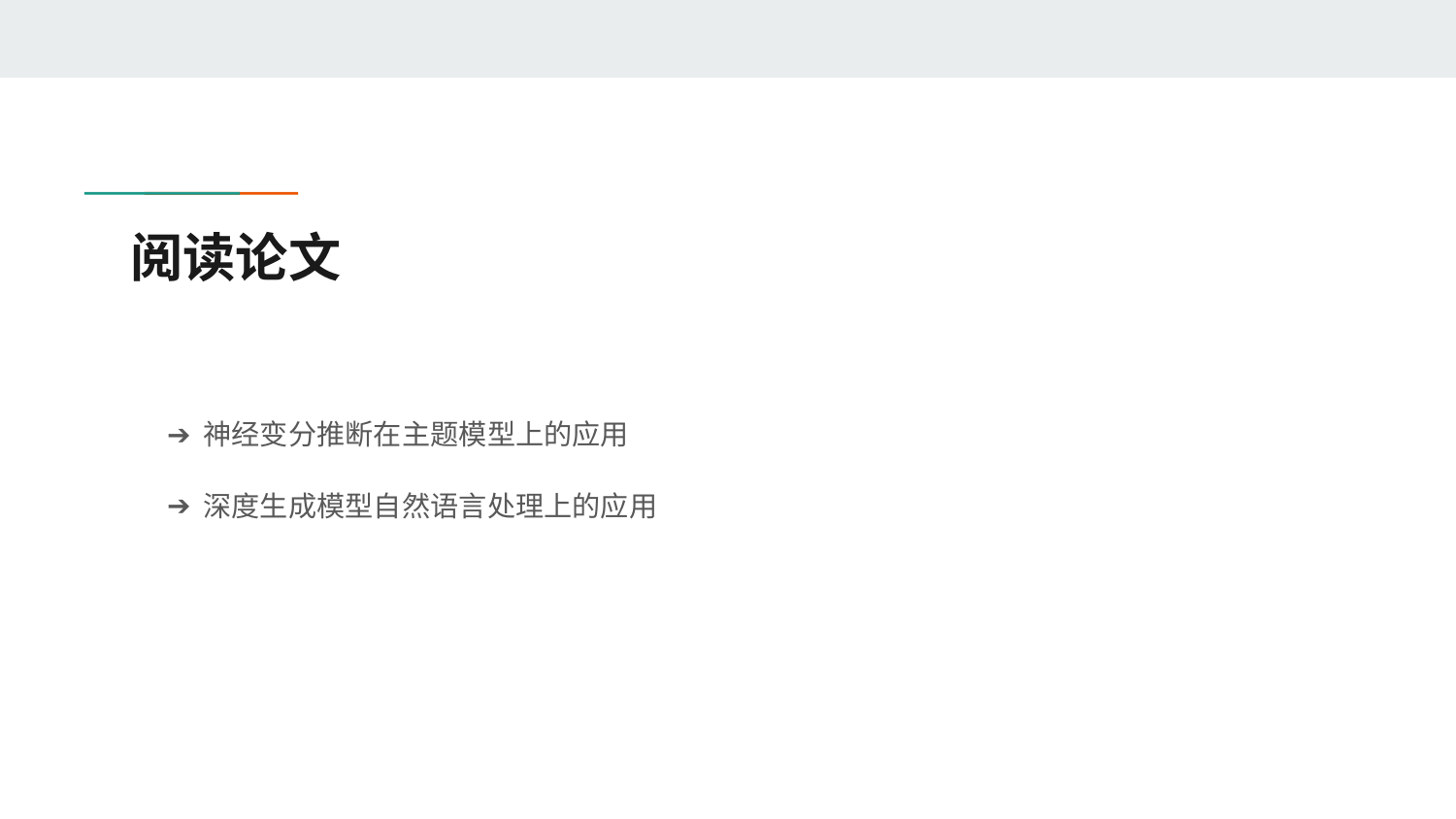

# 阅读论文

神经变分推断在主题模型上的应用
深度生成模型自然语言处理上的应用